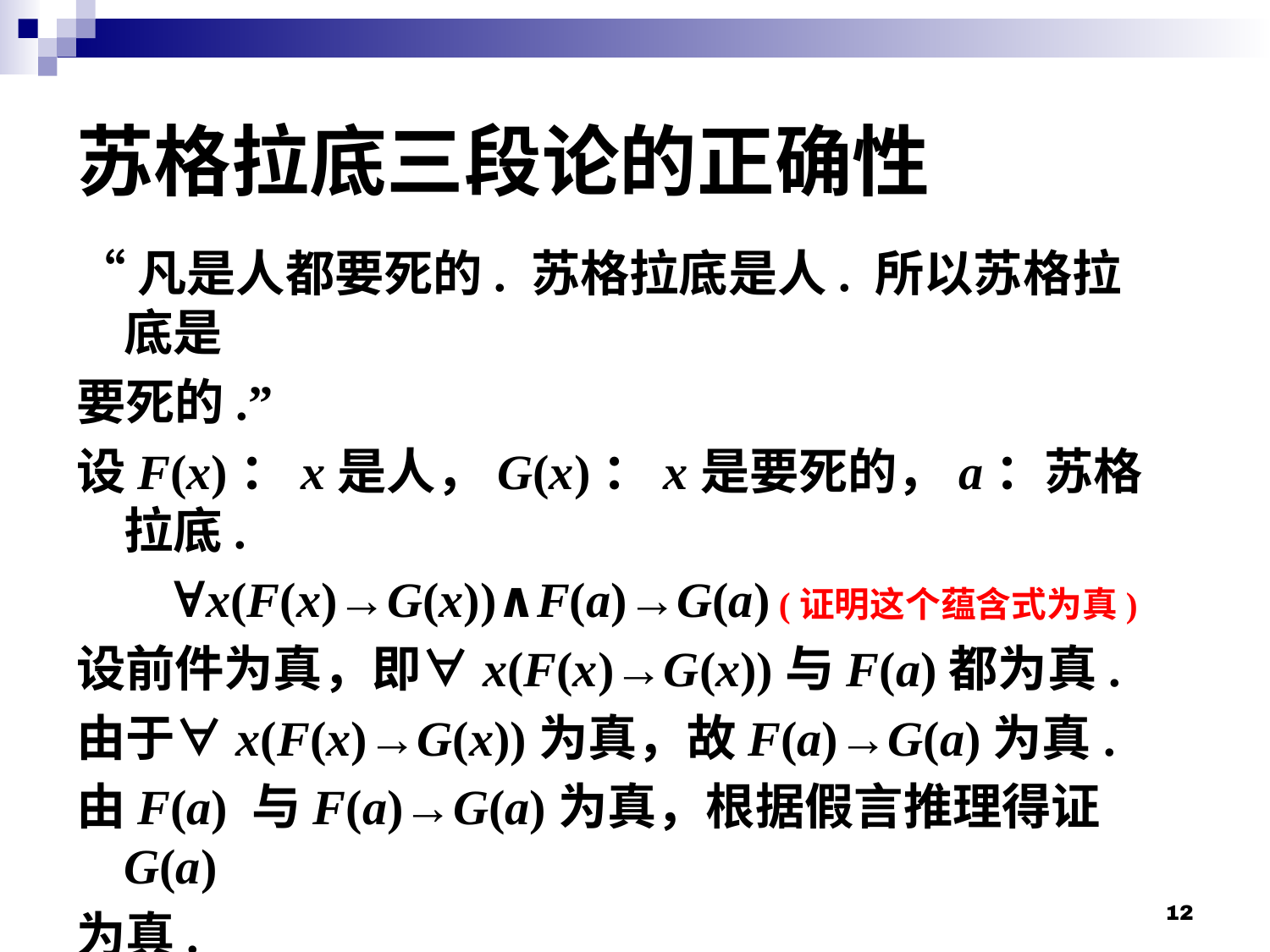

# 苏格拉底三段论的正确性
“凡是人都要死的. 苏格拉底是人. 所以苏格拉底是
要死的.”
设F(x)：x是人，G(x)：x是要死的，a：苏格拉底.
        ∀x(F(x)→G(x))∧F(a)→G(a) (证明这个蕴含式为真)
设前件为真，即∀x(F(x)→G(x))与F(a)都为真.
由于∀x(F(x)→G(x))为真，故F(a)→G(a)为真.
由F(a) 与F(a)→G(a)为真，根据假言推理得证G(a)
为真.
（注：一阶逻辑的推理理论远比命题逻辑的推理理论复杂，已超出本教材的范围。）
12